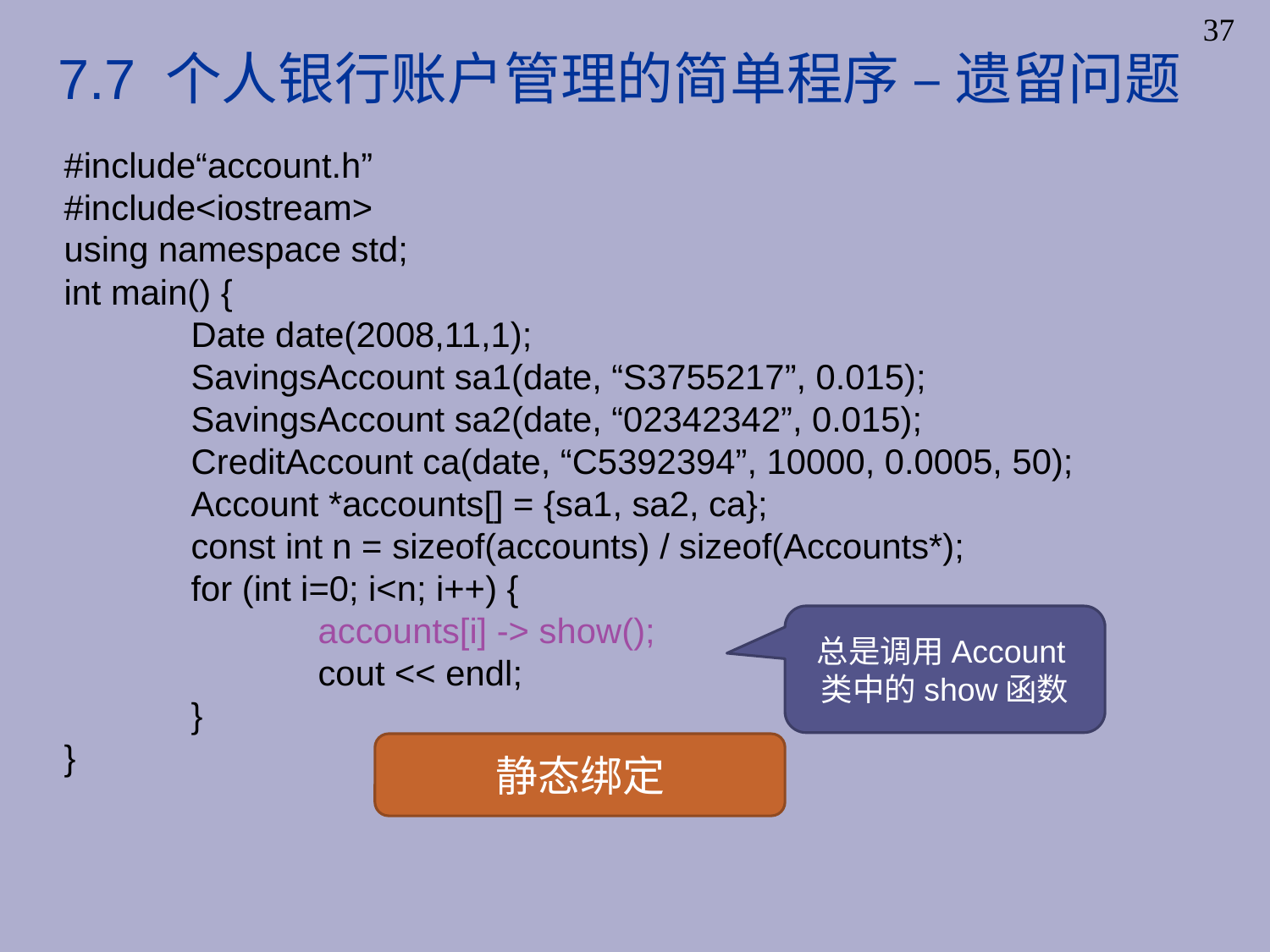

# 7.7 个人银行账户管理的简单程序 – 遗留问题
37
#include“account.h”
#include<iostream>
using namespace std;
int main() {
	Date date(2008,11,1);
	SavingsAccount sa1(date, “S3755217”, 0.015);
	SavingsAccount sa2(date, “02342342”, 0.015);
	CreditAccount ca(date, “C5392394”, 10000, 0.0005, 50);
	Account *accounts[] = {sa1, sa2, ca};
	const int n = sizeof(accounts) / sizeof(Accounts*);
	for (int i=0; i<n; i++) {
		accounts[i] -> show();
		cout << endl;
	}
}
总是调用Account类中的show函数
静态绑定